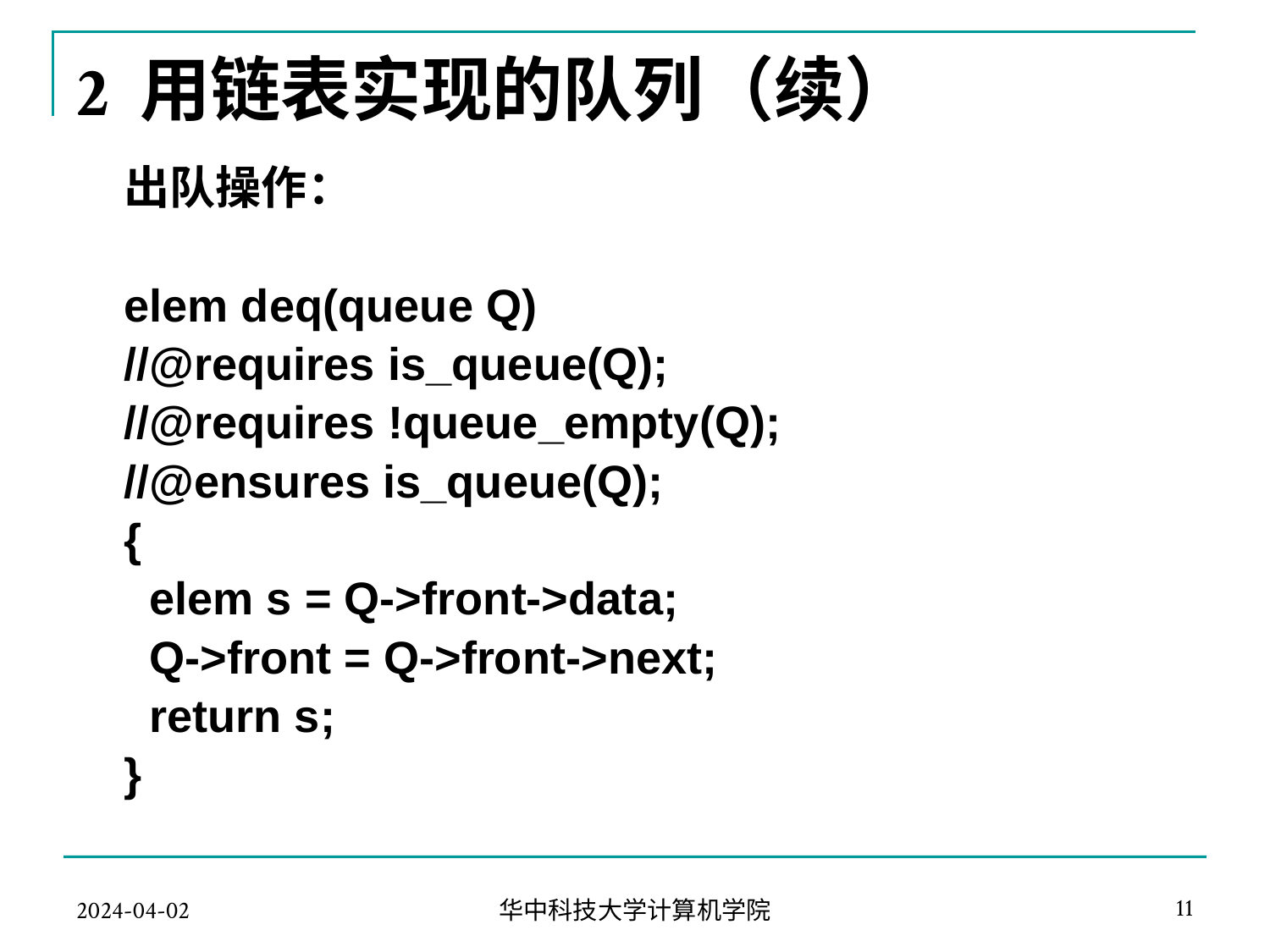

# 2 用链表实现的队列（续）
	出队操作：

	elem deq(queue Q)
	//@requires is_queue(Q);
	//@requires !queue_empty(Q);
	//@ensures is_queue(Q);
	{
	  elem s = Q->front->data;
	  Q->front = Q->front->next;
	  return s;
	}

2024-04-02
11
华中科技大学计算机学院